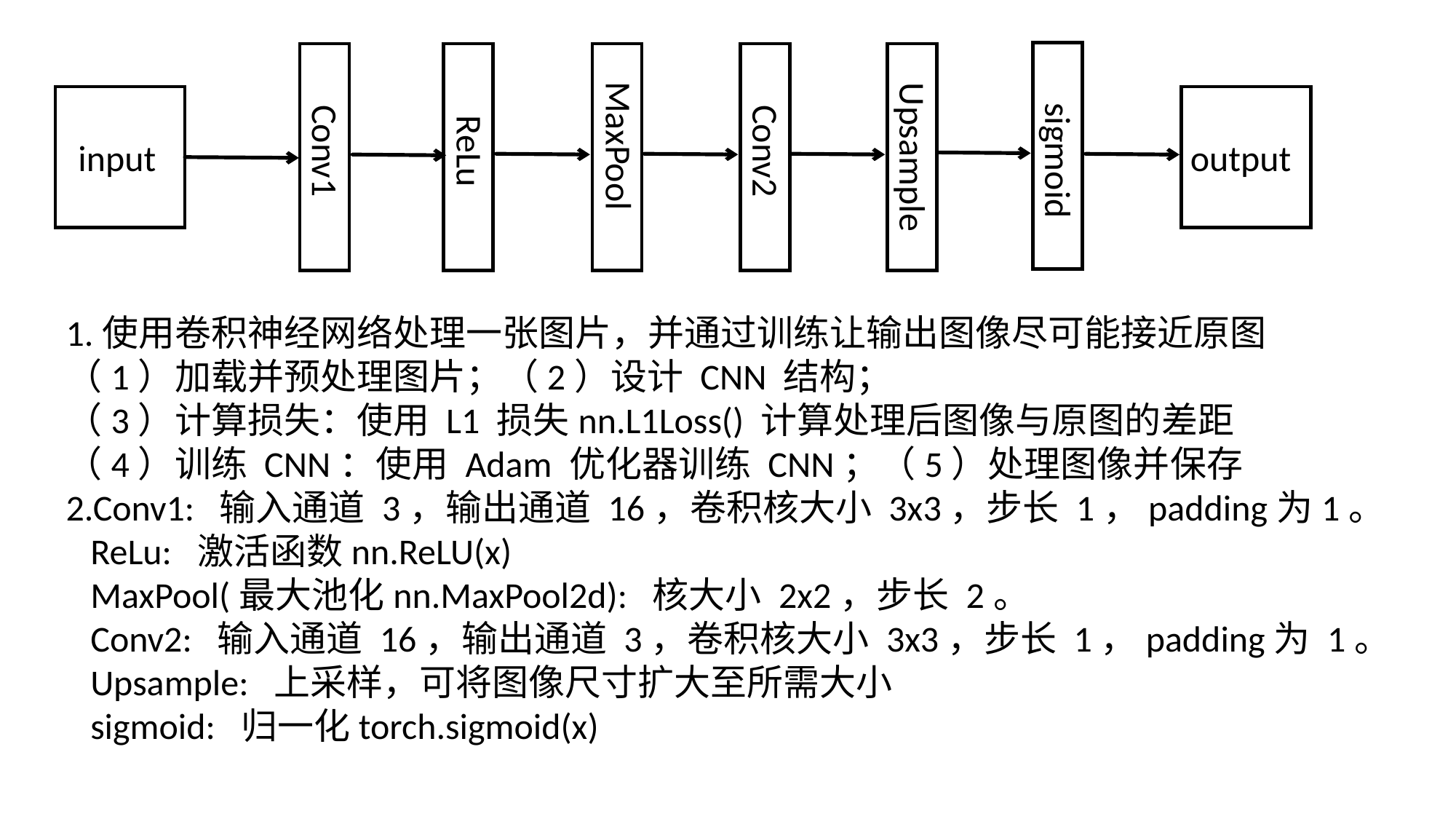

sigmoid

Conv1

ReLu

MaxPool

Conv2

Upsample

input

output
1.使用卷积神经网络处理一张图片，并通过训练让输出图像尽可能接近原图
（1）加载并预处理图片；（2）设计 CNN 结构；
（3）计算损失：使用 L1 损失nn.L1Loss() 计算处理后图像与原图的差距
（4）训练 CNN：使用 Adam 优化器训练 CNN；（5）处理图像并保存
2.Conv1:  输入通道 3，输出通道 16，卷积核大小 3x3，步长 1，padding为1。
   ReLu:  激活函数nn.ReLU(x)
   MaxPool(最大池化nn.MaxPool2d):  核大小 2x2，步长 2。
   Conv2:  输入通道 16，输出通道 3，卷积核大小 3x3，步长 1，padding为 1。
   Upsample:  上采样，可将图像尺寸扩大至所需大小
   sigmoid:  归一化torch.sigmoid(x)